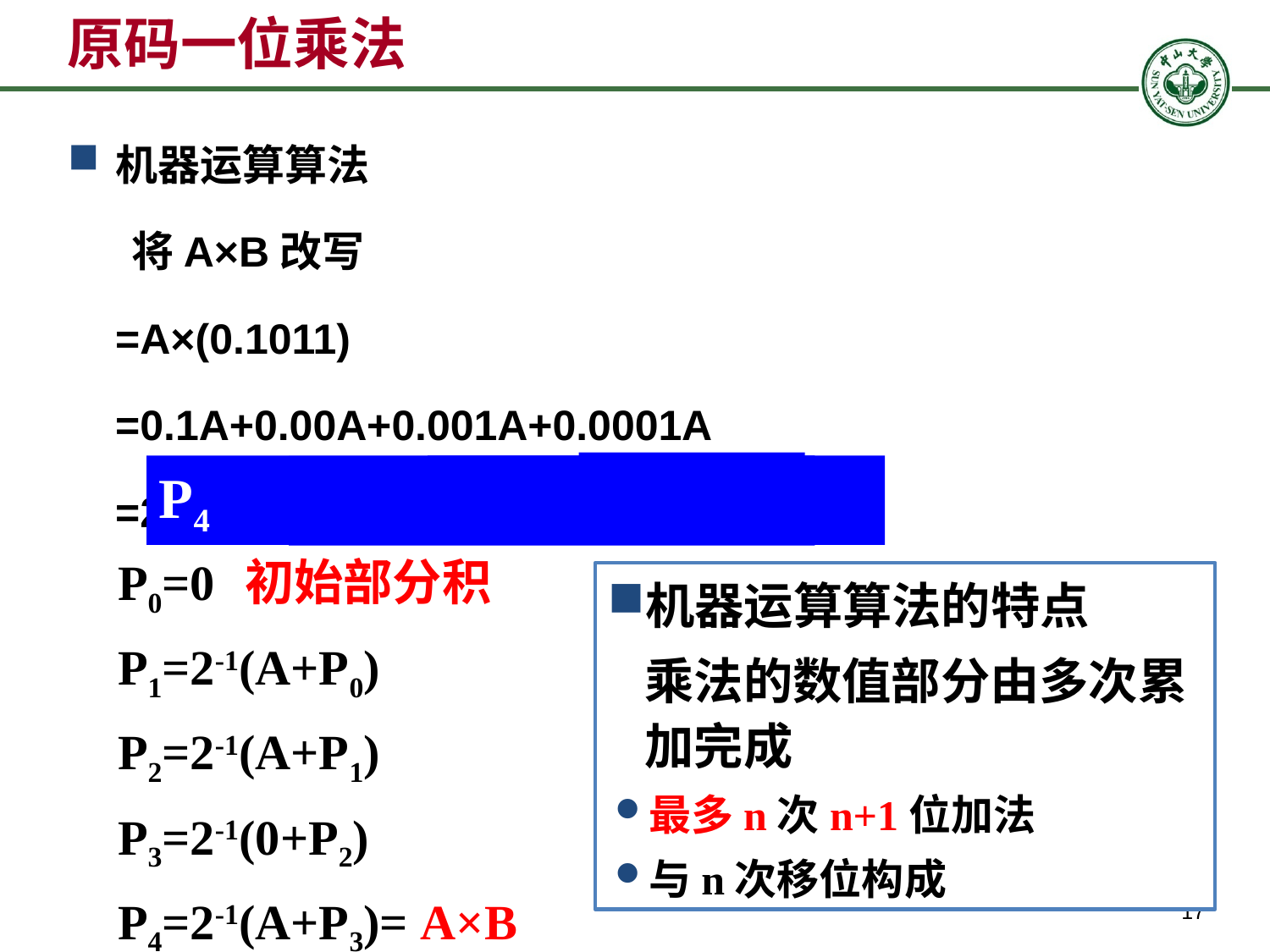

# 原码一位乘法
机器运算算法
将A×B改写
	=A×(0.1011)
	=0.1A+0.00A+0.001A+0.0001A
	=2-1{A+ 2-1[0+ 2-1(A+ 2-1(A+0)   ) ] }
P1
P4
P2
P3
P0
P0=0	初始部分积
P1=2-1(A+P0)
P2=2-1(A+P1)
P3=2-1(0+P2)
P4=2-1(A+P3)= A×B
机器运算算法的特点
乘法的数值部分由多次累加完成
最多n次n+1位加法
与n次移位构成